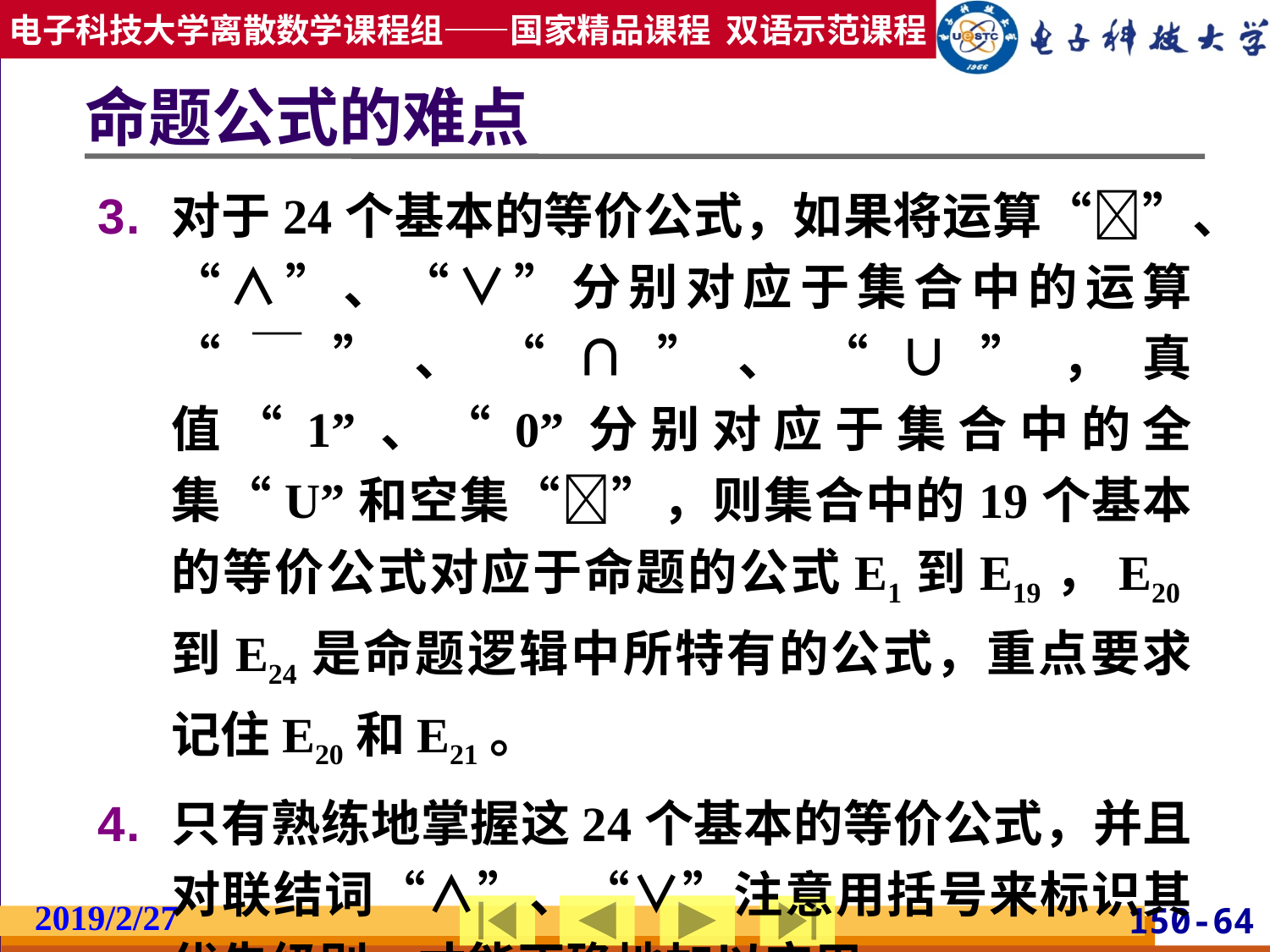

# 命题公式的难点
对于24个基本的等价公式，如果将运算“¬”、“∧”、“∨”分别对应于集合中的运算“￣”、“∩”、“∪”，真值“1”、“0”分别对应于集合中的全集“U”和空集“Φ”，则集合中的19个基本的等价公式对应于命题的公式E1到E19，E20到E24是命题逻辑中所特有的公式，重点要求记住E20和E21。
只有熟练地掌握这24个基本的等价公式，并且对联结词“∧”、“∨”注意用括号来标识其优先级别，才能正确地加以应用。
2019/2/27